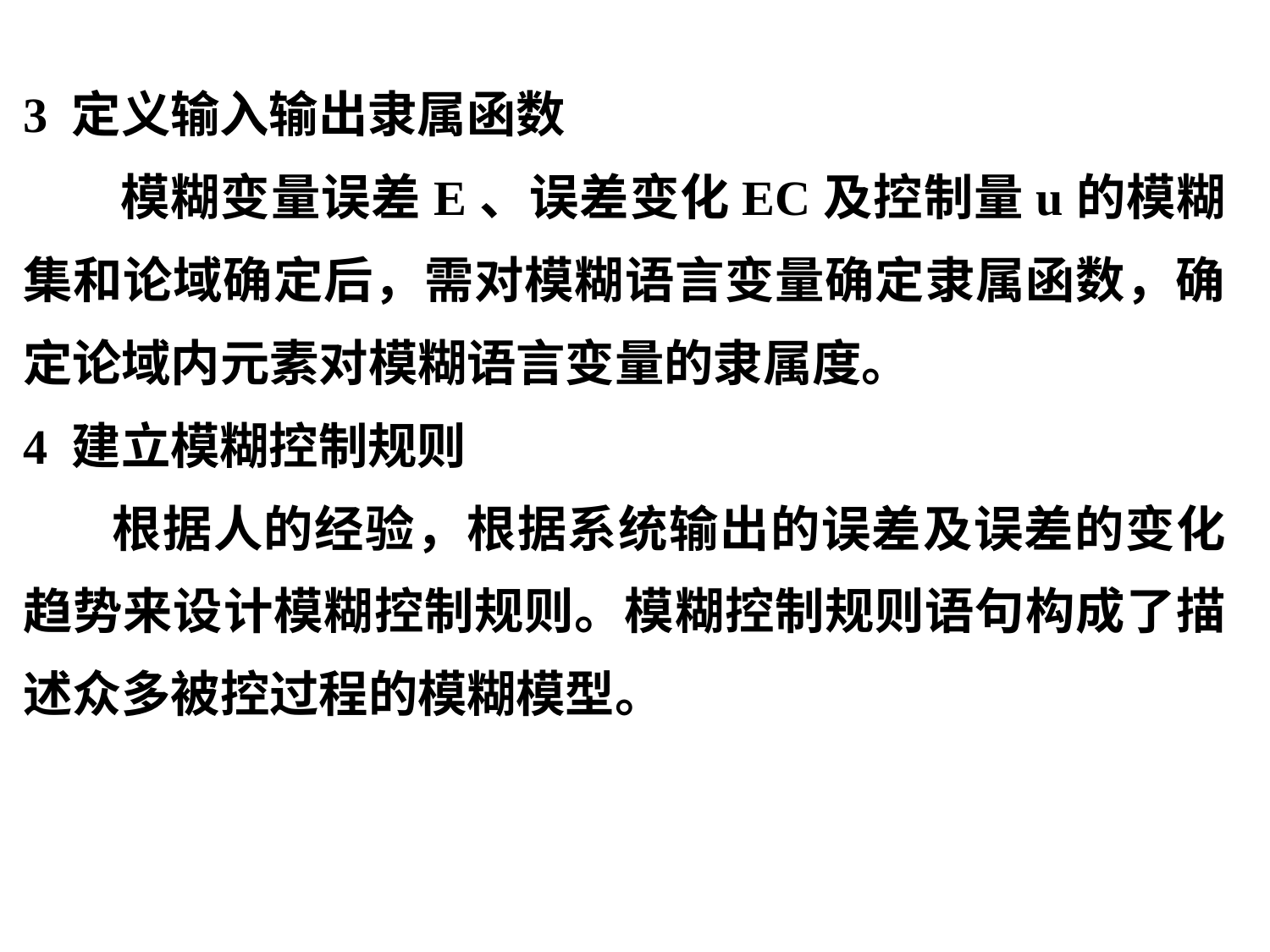

3 定义输入输出隶属函数
       模糊变量误差E、误差变化EC及控制量u的模糊集和论域确定后，需对模糊语言变量确定隶属函数，确定论域内元素对模糊语言变量的隶属度。
4 建立模糊控制规则
      根据人的经验，根据系统输出的误差及误差的变化趋势来设计模糊控制规则。模糊控制规则语句构成了描述众多被控过程的模糊模型。